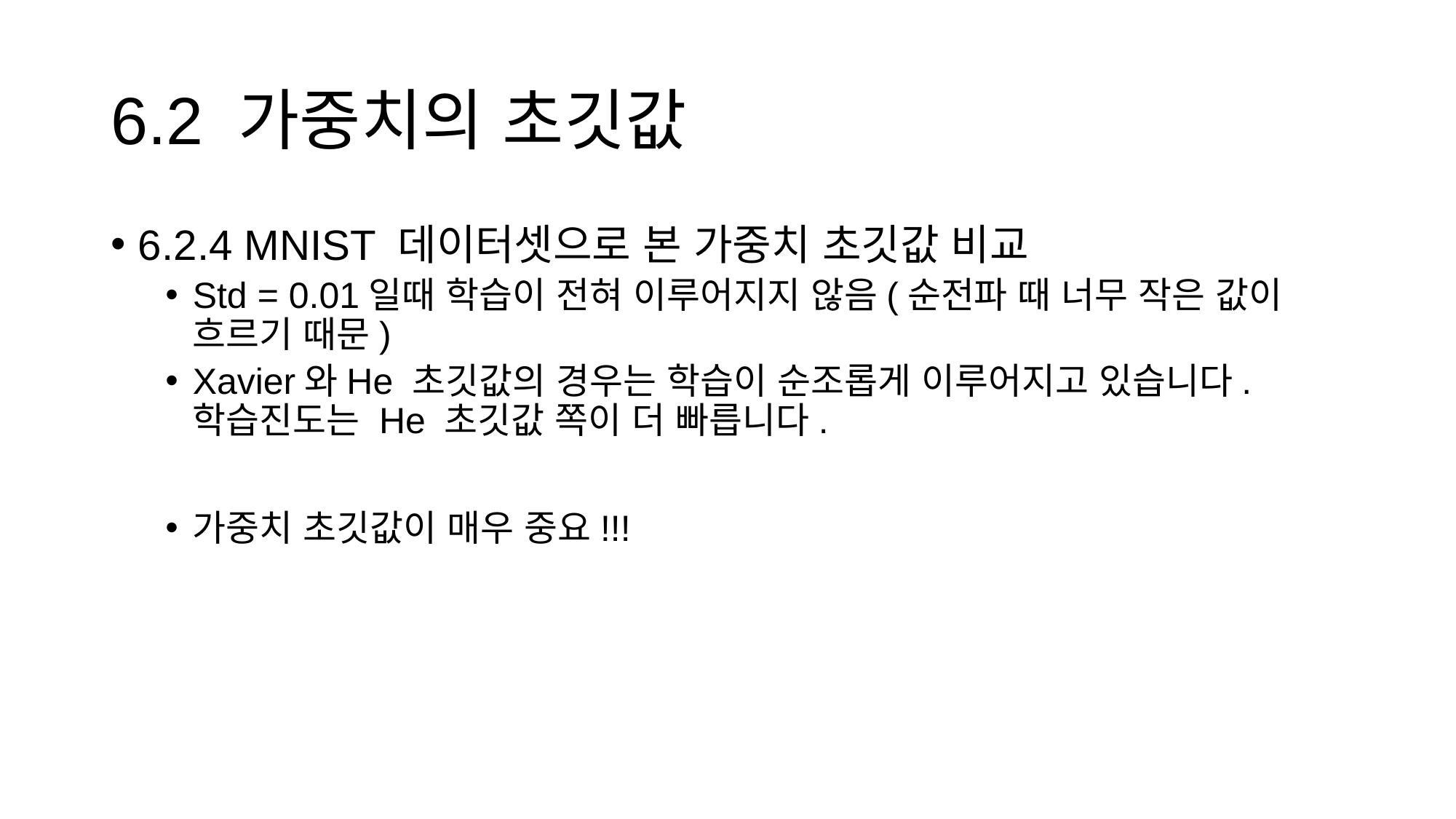

# 6.2 가중치의 초깃값
6.2.4 MNIST 데이터셋으로 본 가중치 초깃값 비교
Std = 0.01일때 학습이 전혀 이루어지지 않음(순전파 때 너무 작은 값이 흐르기 때문)
Xavier와He 초깃값의 경우는 학습이 순조롭게 이루어지고 있습니다. 학습진도는 He 초깃값 쪽이 더 빠릅니다.

가중치 초깃값이 매우 중요!!!